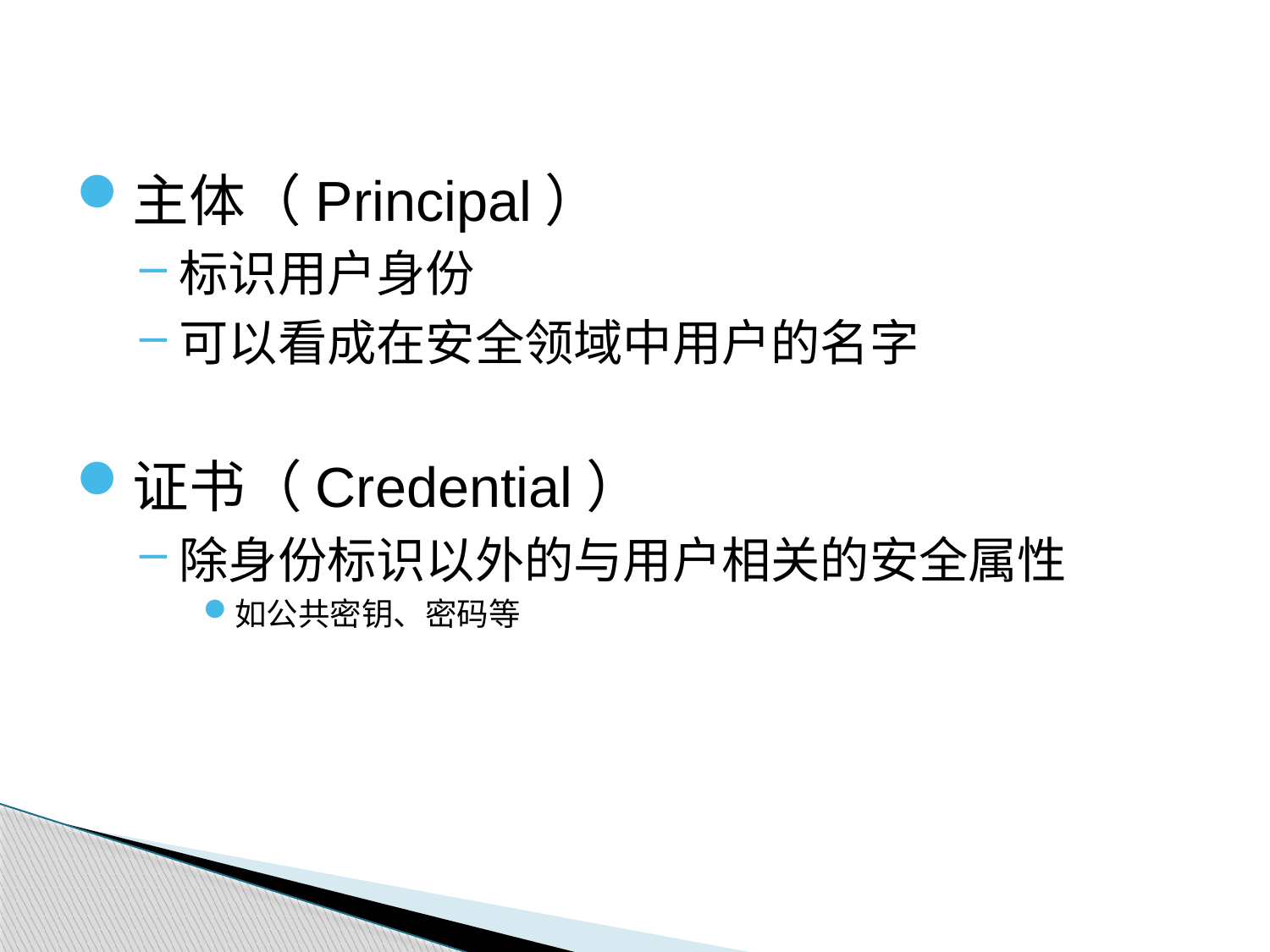

主体（Principal）
标识用户身份
可以看成在安全领域中用户的名字

证书（Credential）
除身份标识以外的与用户相关的安全属性
如公共密钥、密码等